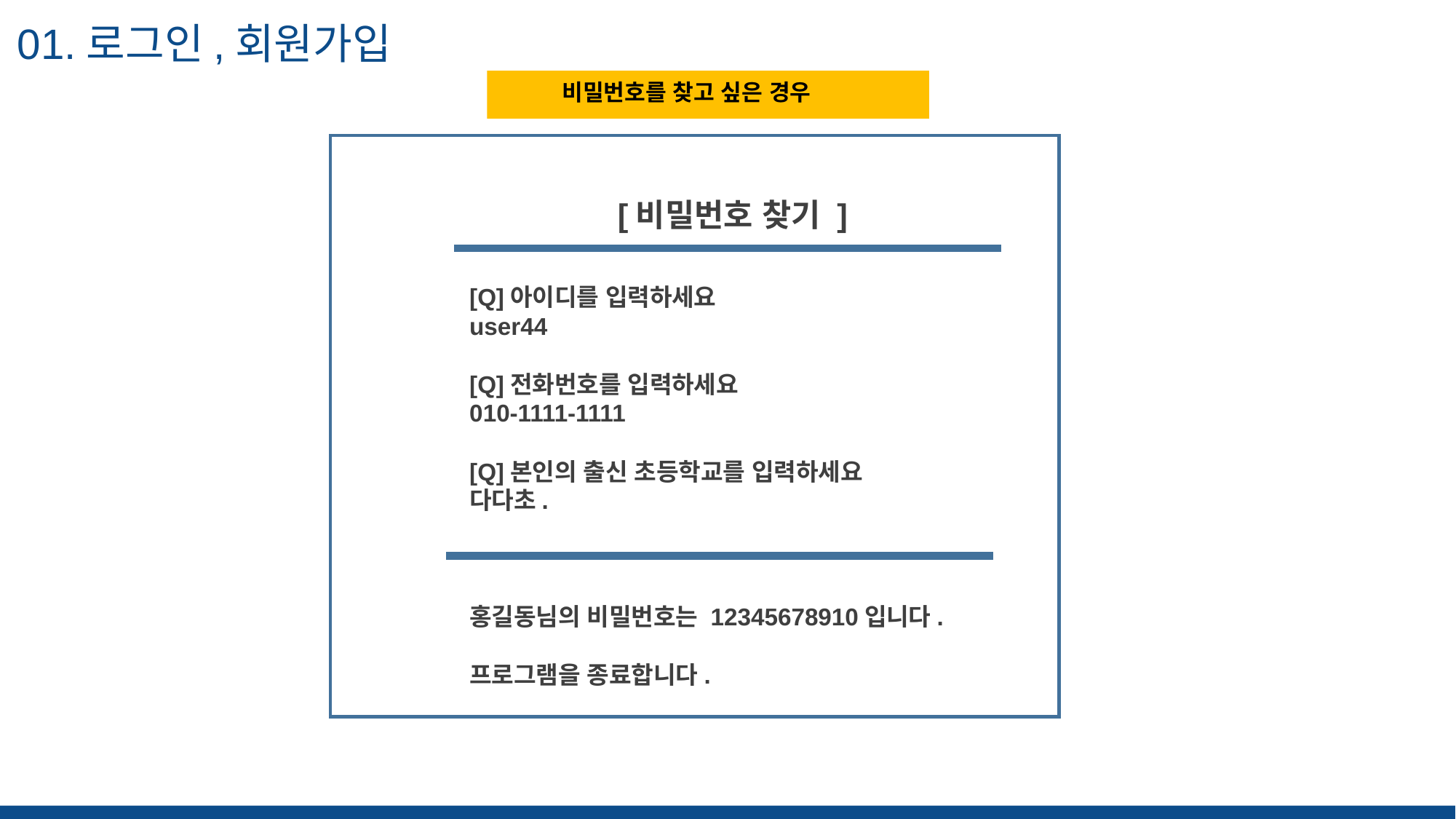

01.로그인,회원가입

비밀번호를 찾고 싶은 경우
“ 해당 슬라이드의 핵심 을 적어주세요 ”

 [비밀번호 찾기 ]
[Q]아이디를 입력하세요
user44

[Q]전화번호를 입력하세요
010-1111-1111

[Q]본인의 출신 초등학교를 입력하세요
다다초.

홍길동님의 비밀번호는 12345678910입니다.

프로그램을 종료합니다.